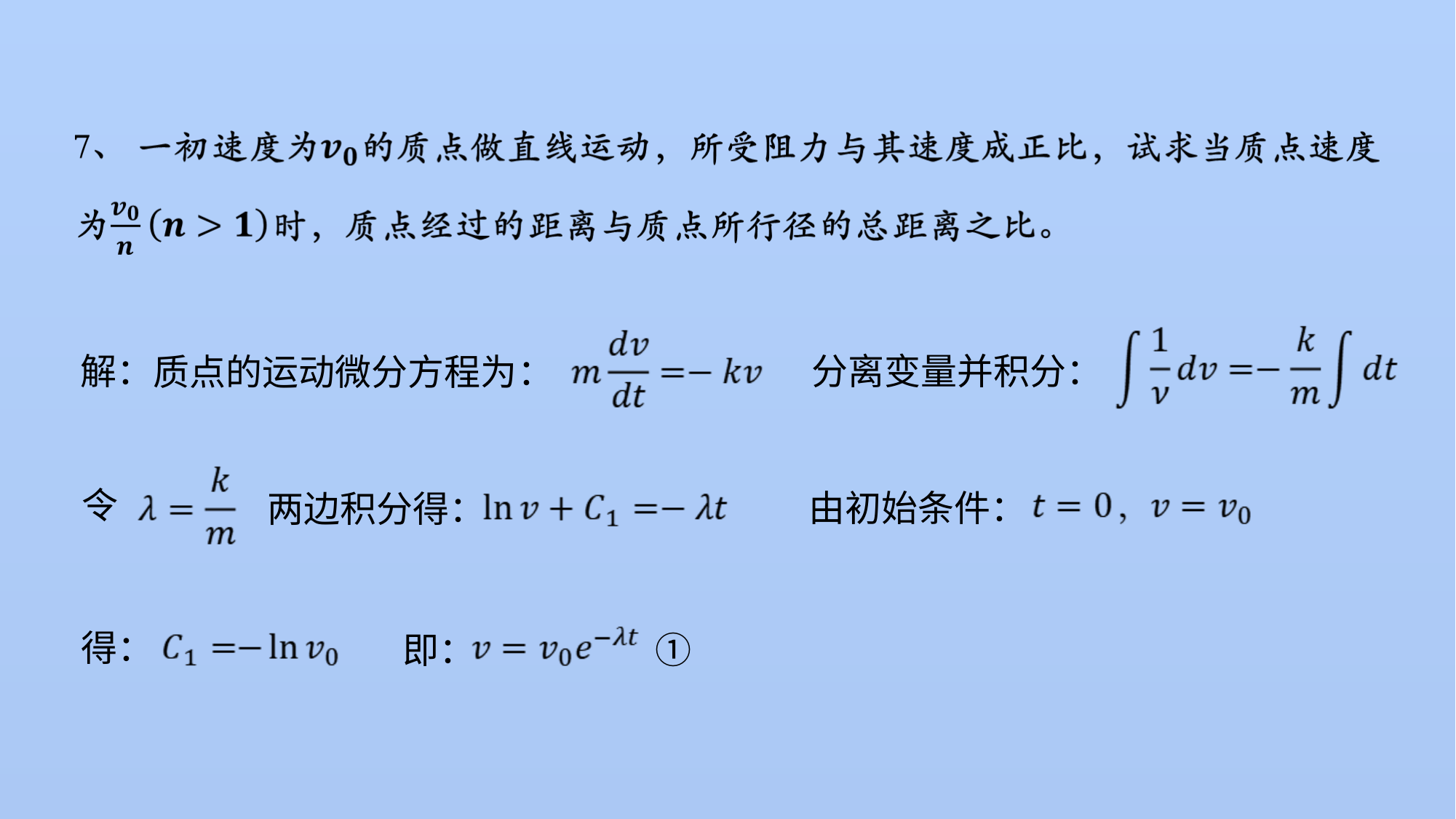

分离变量并积分：

质点的运动微分方程为：
解：

令
两边积分得：

由初始条件：

即：                      ①
得：